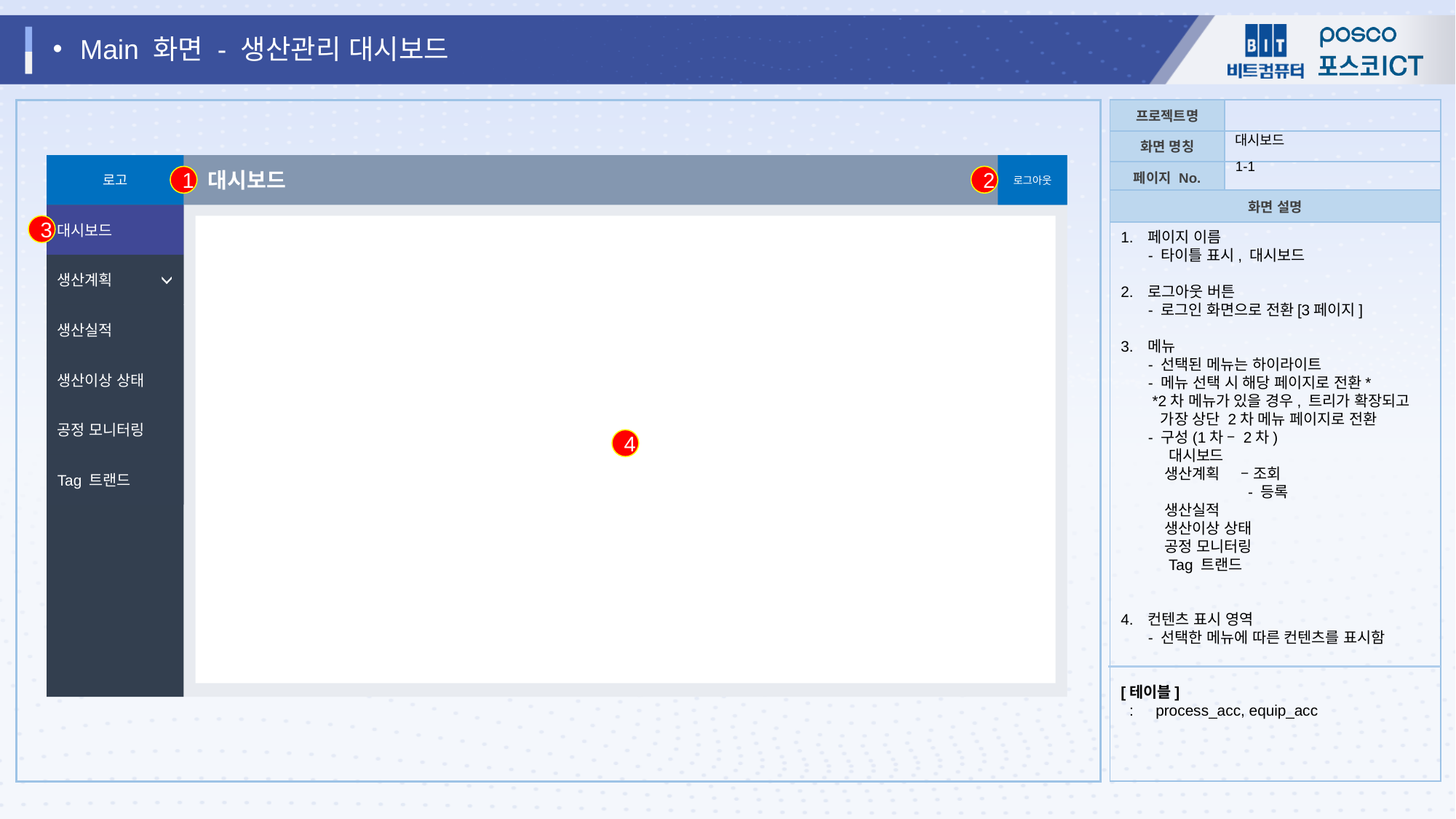

Main 화면 - 생산관리 대시보드

대시보드
1-1

로고
로그아웃

대시보드
2
1
대시보드
3

페이지 이름
- 타이틀 표시, 대시보드

로그아웃 버튼
- 로그인 화면으로 전환[3페이지]

메뉴
- 선택된 메뉴는 하이라이트
- 메뉴 선택 시 해당 페이지로 전환*
 *2차 메뉴가 있을 경우, 트리가 확장되고
   가장 상단 2차 메뉴 페이지로 전환
- 구성(1차 – 2차)
    대시보드
    생산계획     – 조회
                       - 등록
    생산실적
    생산이상 상태
    공정 모니터링
    Tag 트랜드

컨텐츠 표시 영역
- 선택한 메뉴에 따른 컨텐츠를 표시함

[테이블]
  :　process_acc, equip_acc
생산계획

생산실적
생산이상 상태
공정 모니터링
4
Tag 트랜드